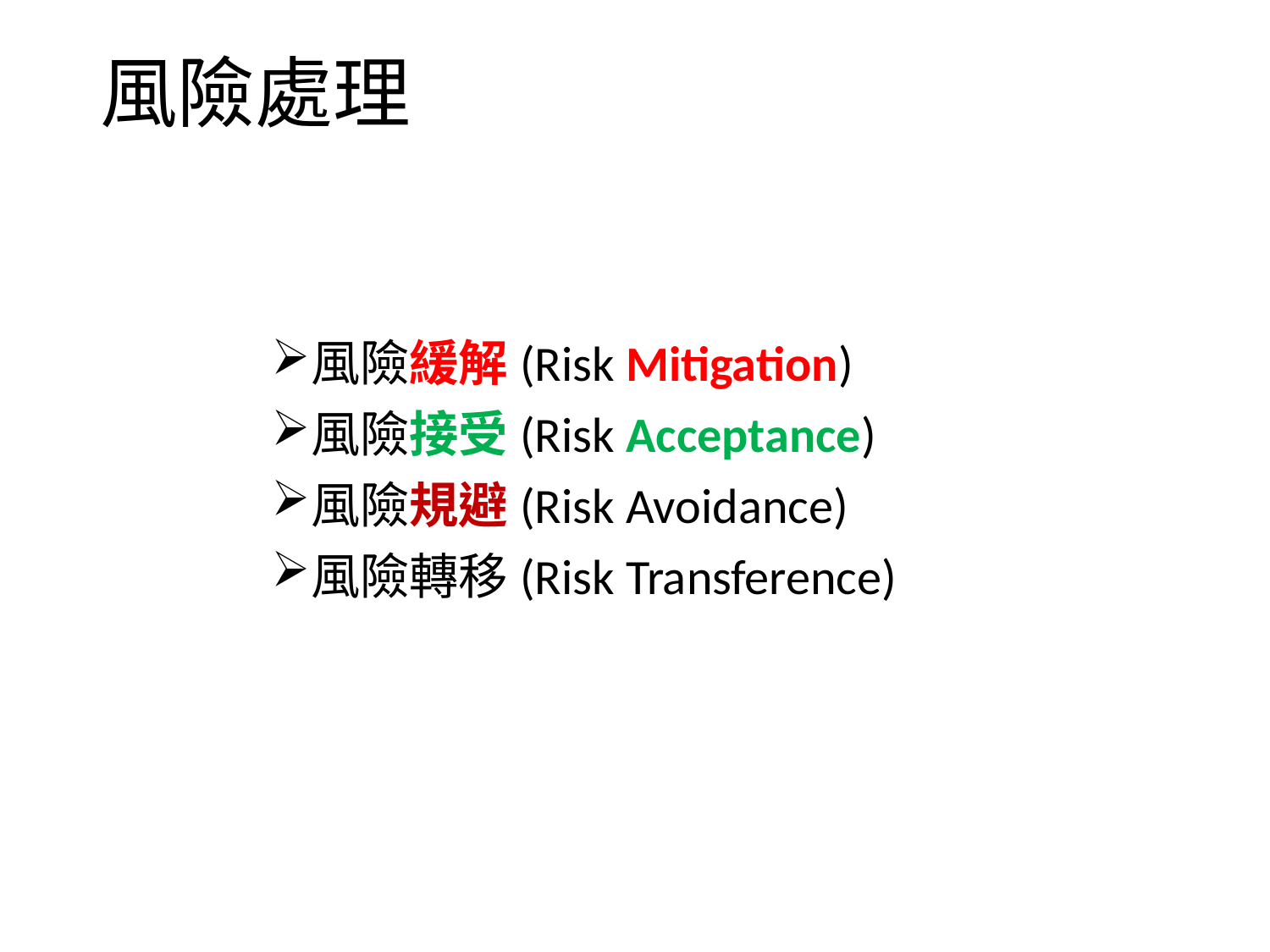

# 風險處理
風險緩解(Risk Mitigation)
風險接受(Risk Acceptance)
風險規避(Risk Avoidance)
風險轉移(Risk Transference)